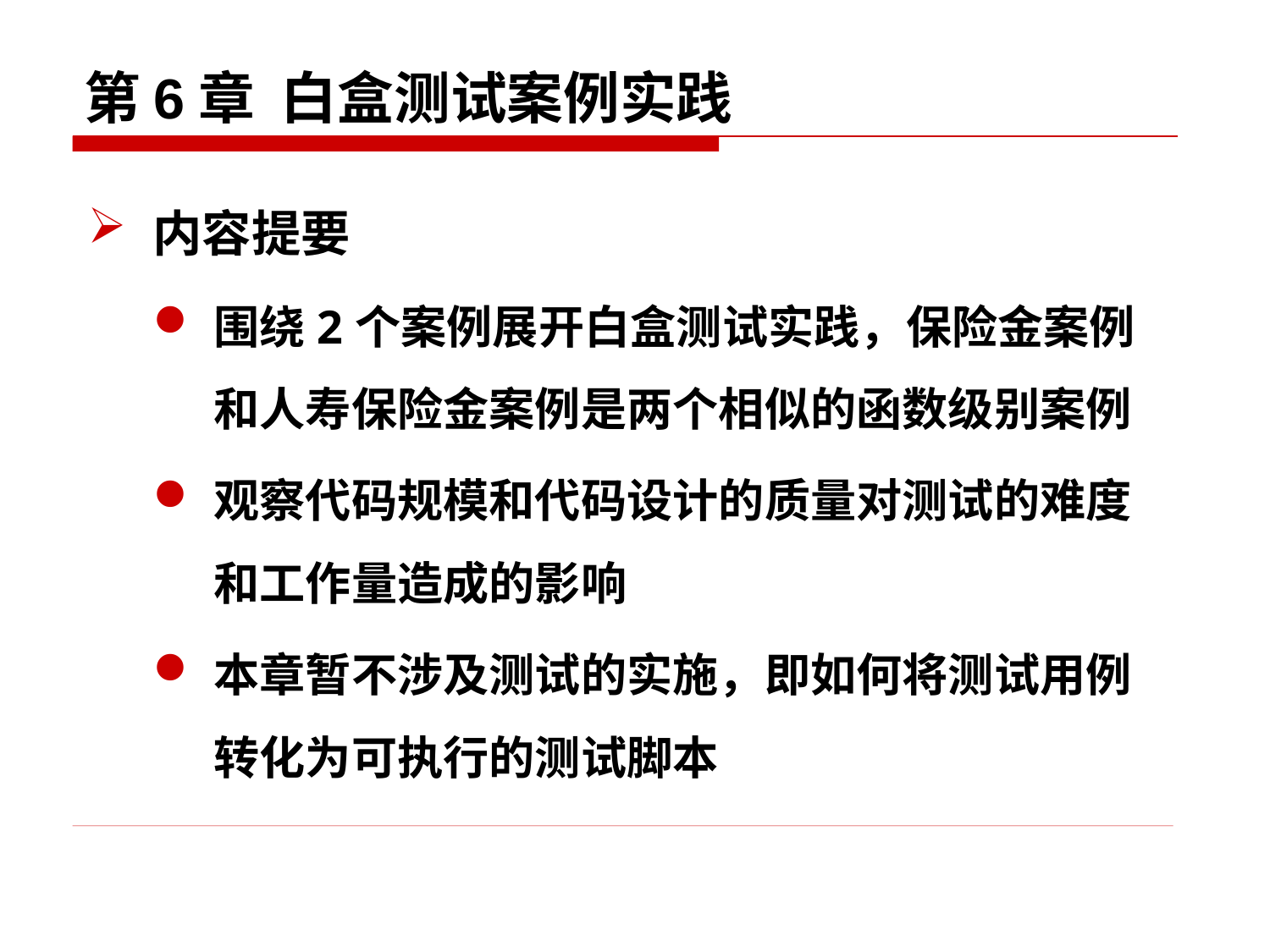

# 第6章  白盒测试案例实践
内容提要
围绕2个案例展开白盒测试实践，保险金案例和人寿保险金案例是两个相似的函数级别案例
观察代码规模和代码设计的质量对测试的难度和工作量造成的影响
本章暂不涉及测试的实施，即如何将测试用例转化为可执行的测试脚本